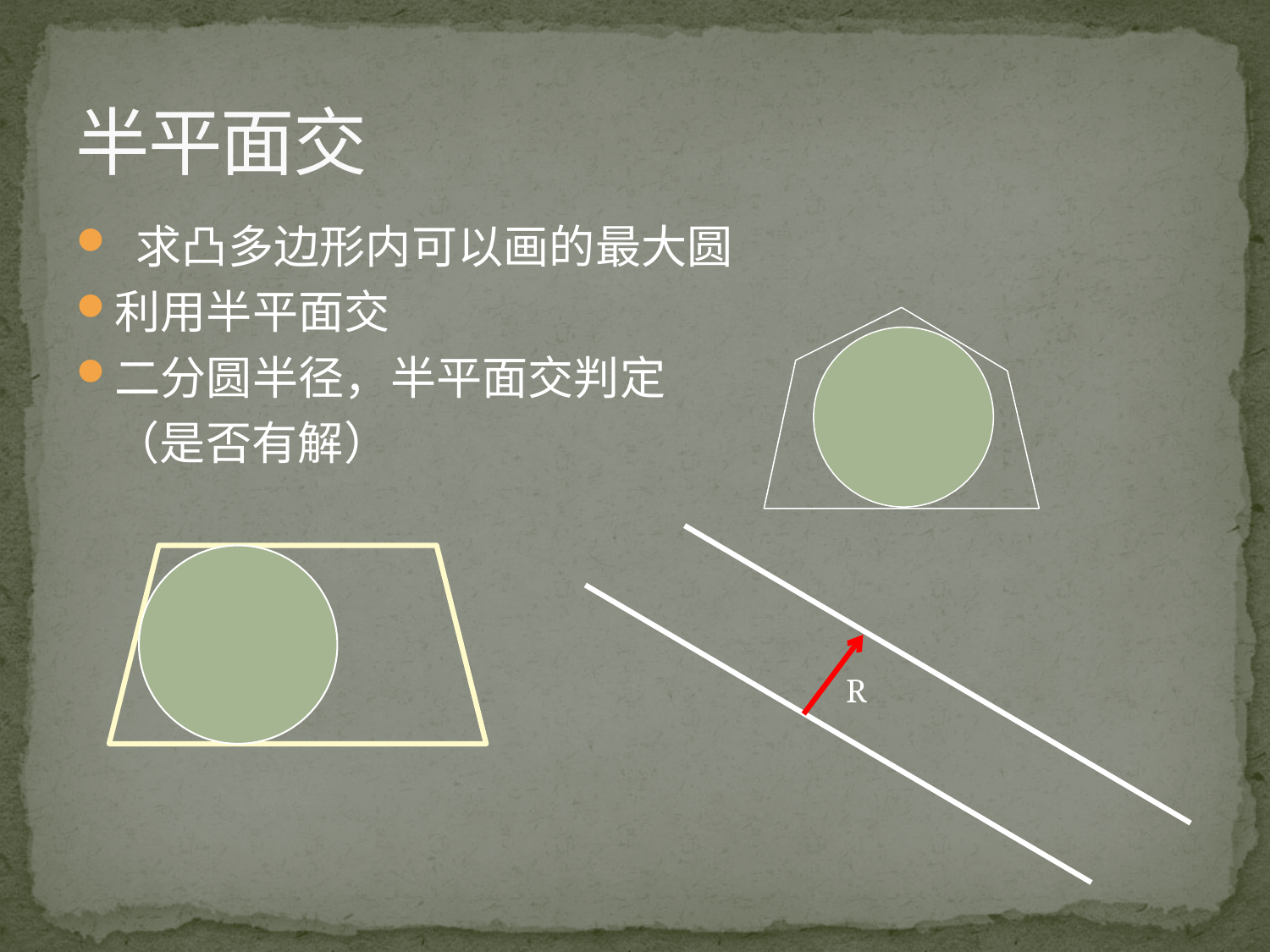

# 半平面交
 求凸多边形内可以画的最大圆
利用半平面交
二分圆半径，半平面交判定
	（是否有解）

R